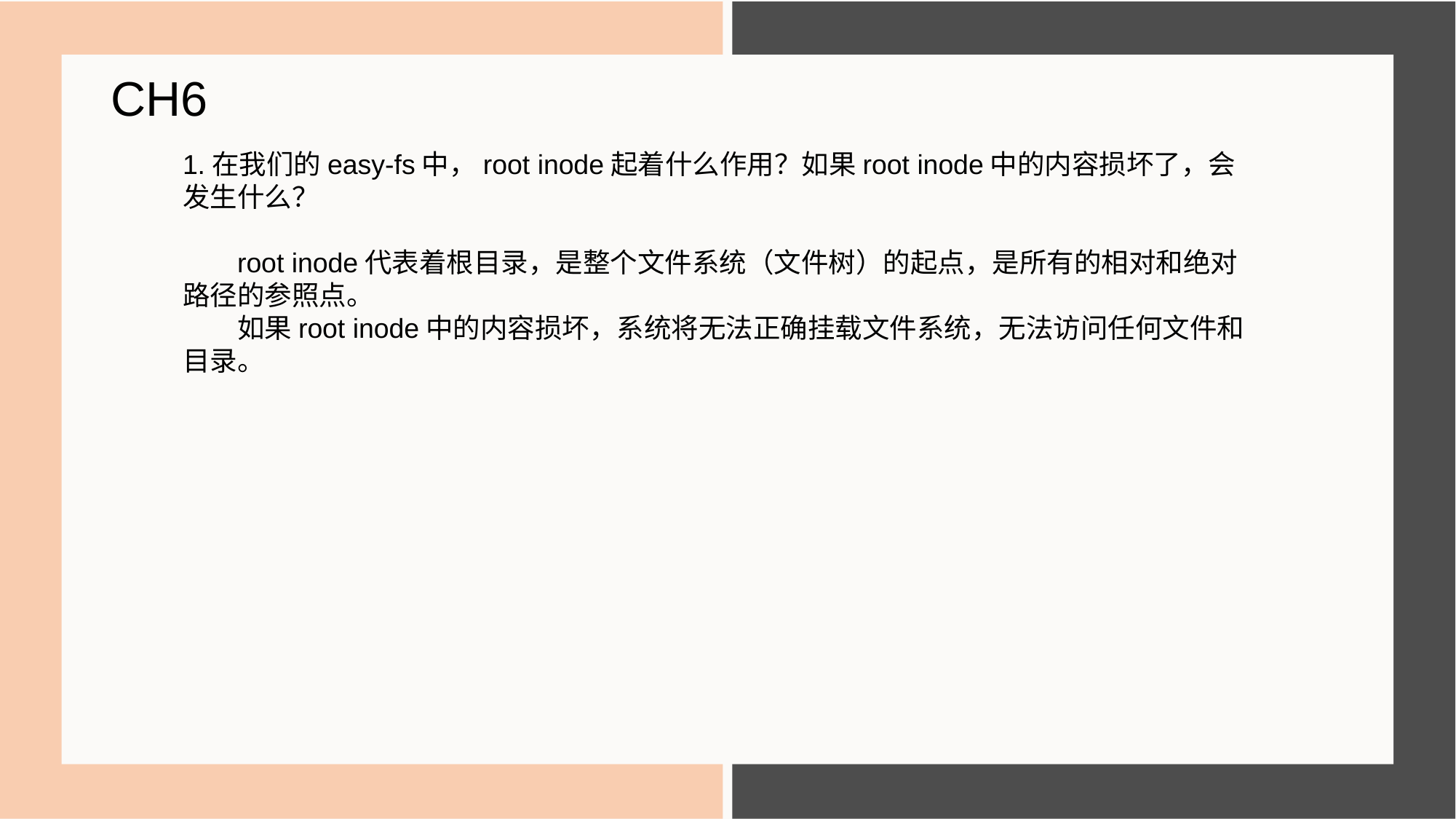

CH6
1.在我们的easy-fs中，root inode起着什么作用？如果root inode中的内容损坏了，会发生什么？

root inode代表着根目录，是整个文件系统（文件树）的起点，是所有的相对和绝对路径的参照点。
如果root inode中的内容损坏，系统将无法正确挂载文件系统，无法访问任何文件和目录。